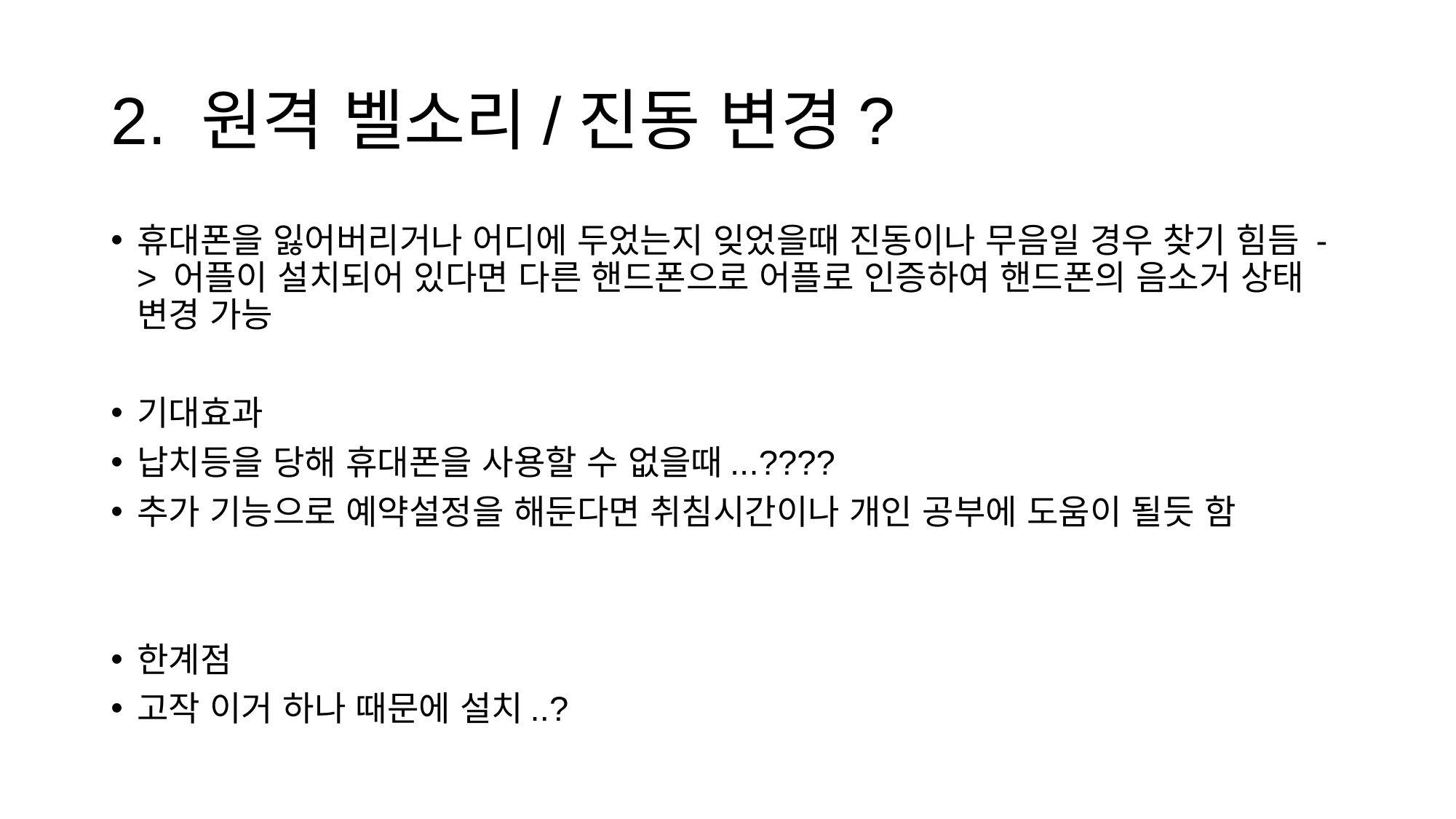

# 2. 원격 벨소리/진동 변경?
휴대폰을 잃어버리거나 어디에 두었는지 잊었을때 진동이나 무음일 경우 찾기 힘듬 -> 어플이 설치되어 있다면 다른 핸드폰으로 어플로 인증하여 핸드폰의 음소거 상태 변경 가능

기대효과
납치등을 당해 휴대폰을 사용할 수 없을때...????
추가 기능으로 예약설정을 해둔다면 취침시간이나 개인 공부에 도움이 될듯 함

한계점
고작 이거 하나 때문에 설치..?